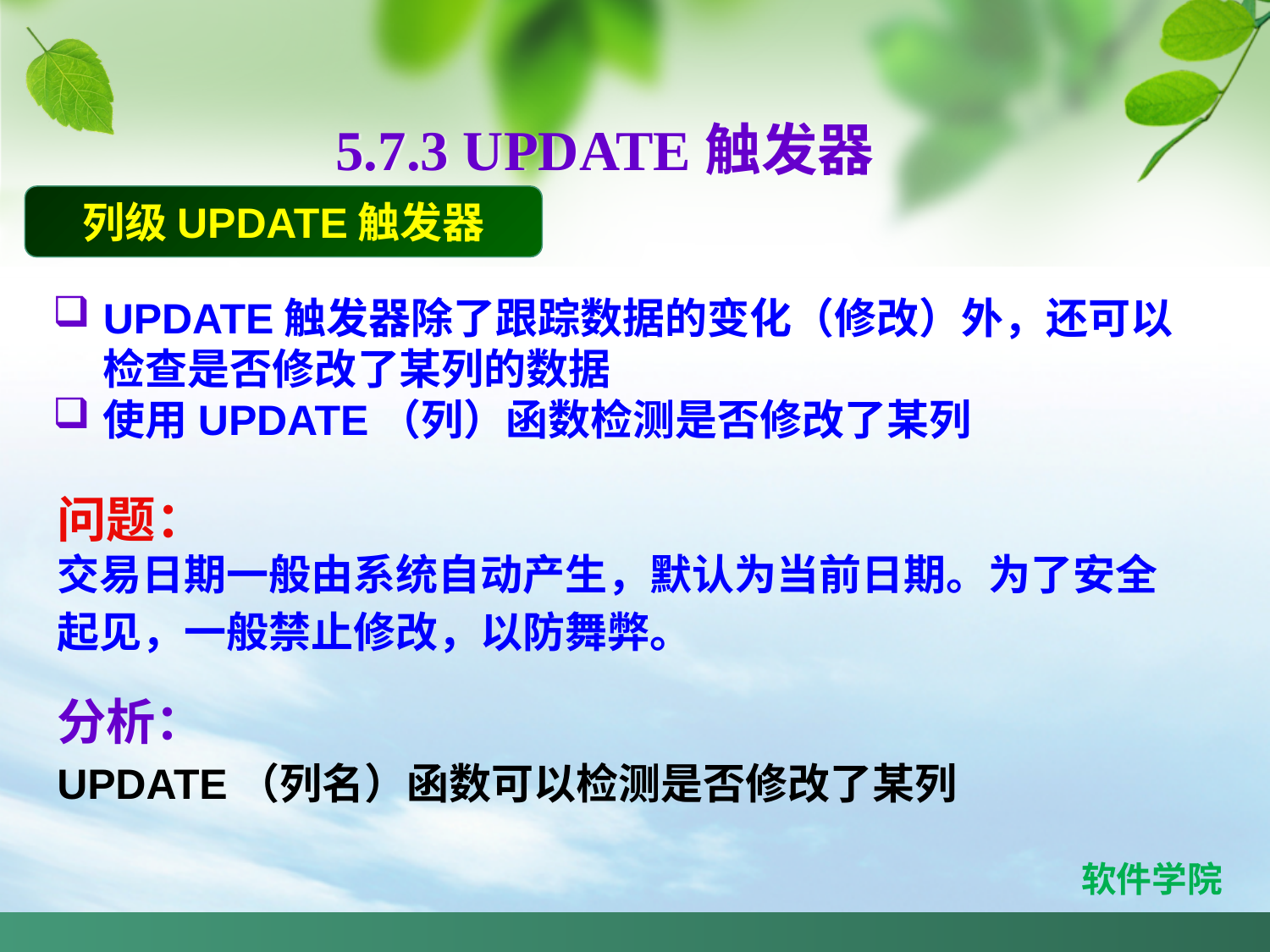

5.7.3 UPDATE触发器
列级UPDATE触发器
UPDATE触发器除了跟踪数据的变化（修改）外，还可以检查是否修改了某列的数据
使用UPDATE（列）函数检测是否修改了某列
问题：
交易日期一般由系统自动产生，默认为当前日期。为了安全
起见，一般禁止修改，以防舞弊。
分析：
UPDATE（列名）函数可以检测是否修改了某列